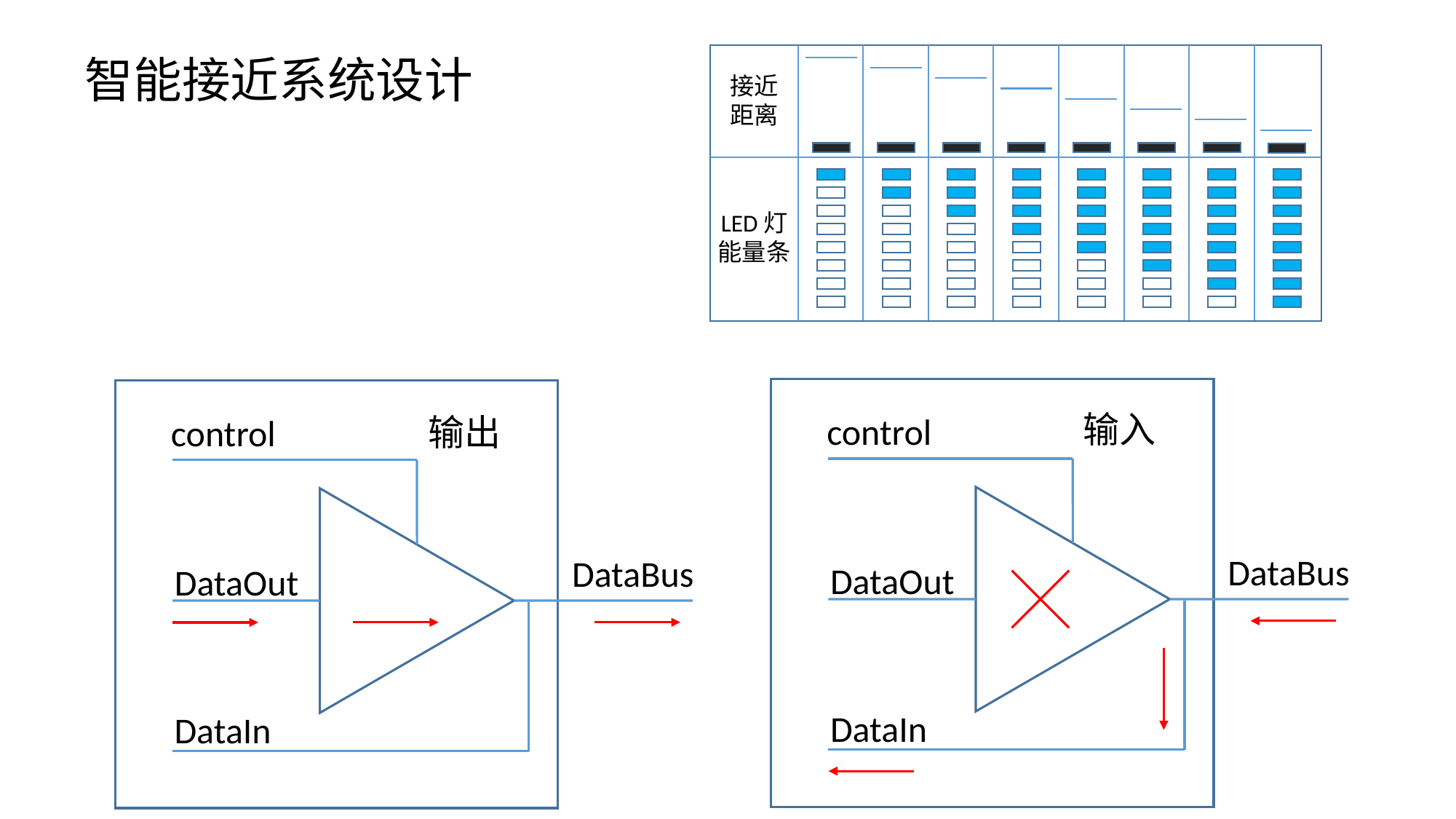

智能接近系统设计

接近
距离

LED灯
能量条

输入
control
输出
control

DataBus
DataBus
DataOut
DataOut
DataIn
DataIn